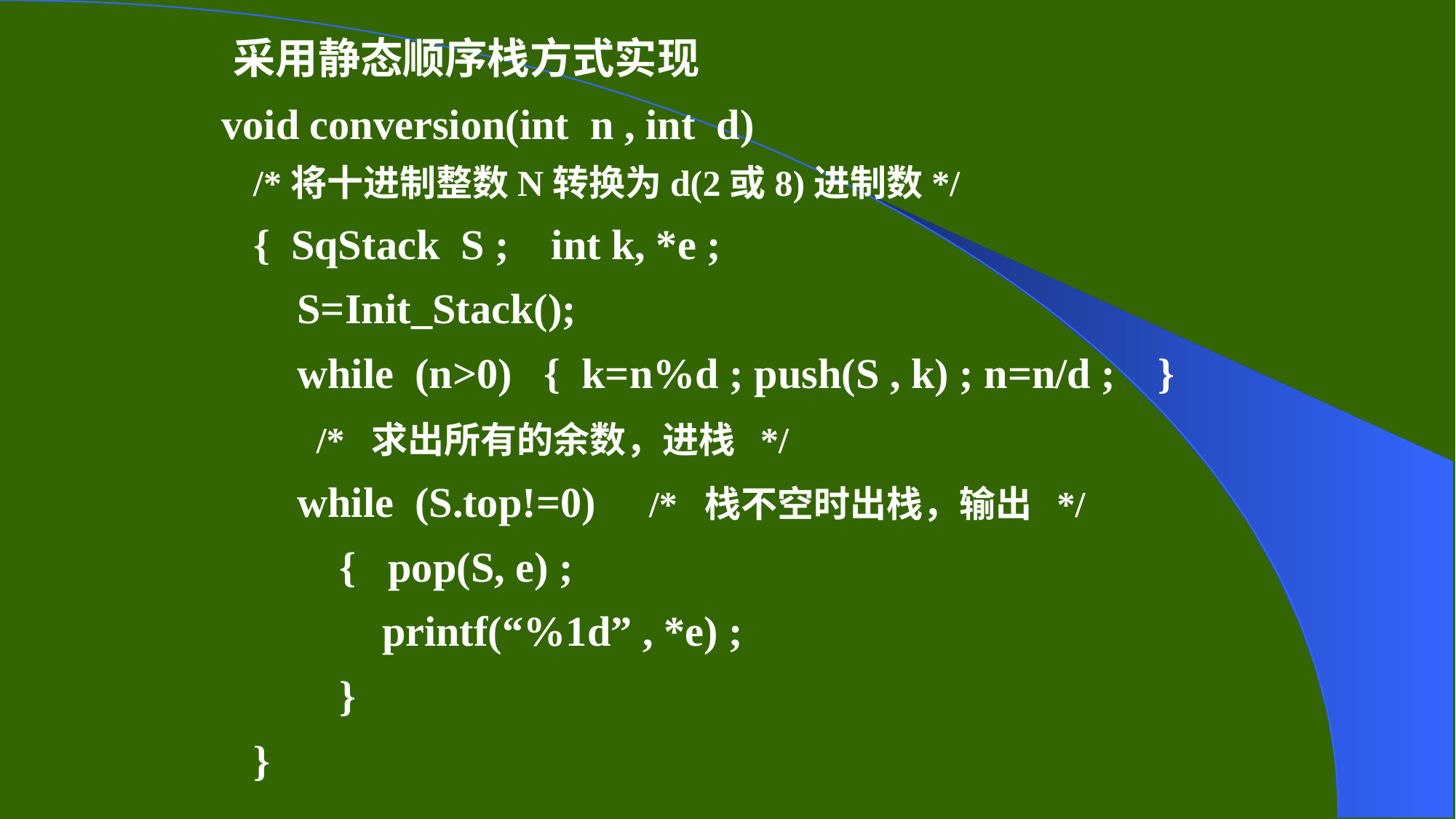

采用静态顺序栈方式实现
 void conversion(int  n , int  d)
/*将十进制整数N转换为d(2或8)进制数*/
{  SqStack  S ;    int k, *e ;
S=Init_Stack();
while  (n>0)   {  k=n%d ; push(S , k) ; n=n/d ;    }
          /*  求出所有的余数，进栈  */
while  (S.top!=0)     /*  栈不空时出栈，输出  */
{   pop(S, e) ;
printf(“%1d” , *e) ;
}
}